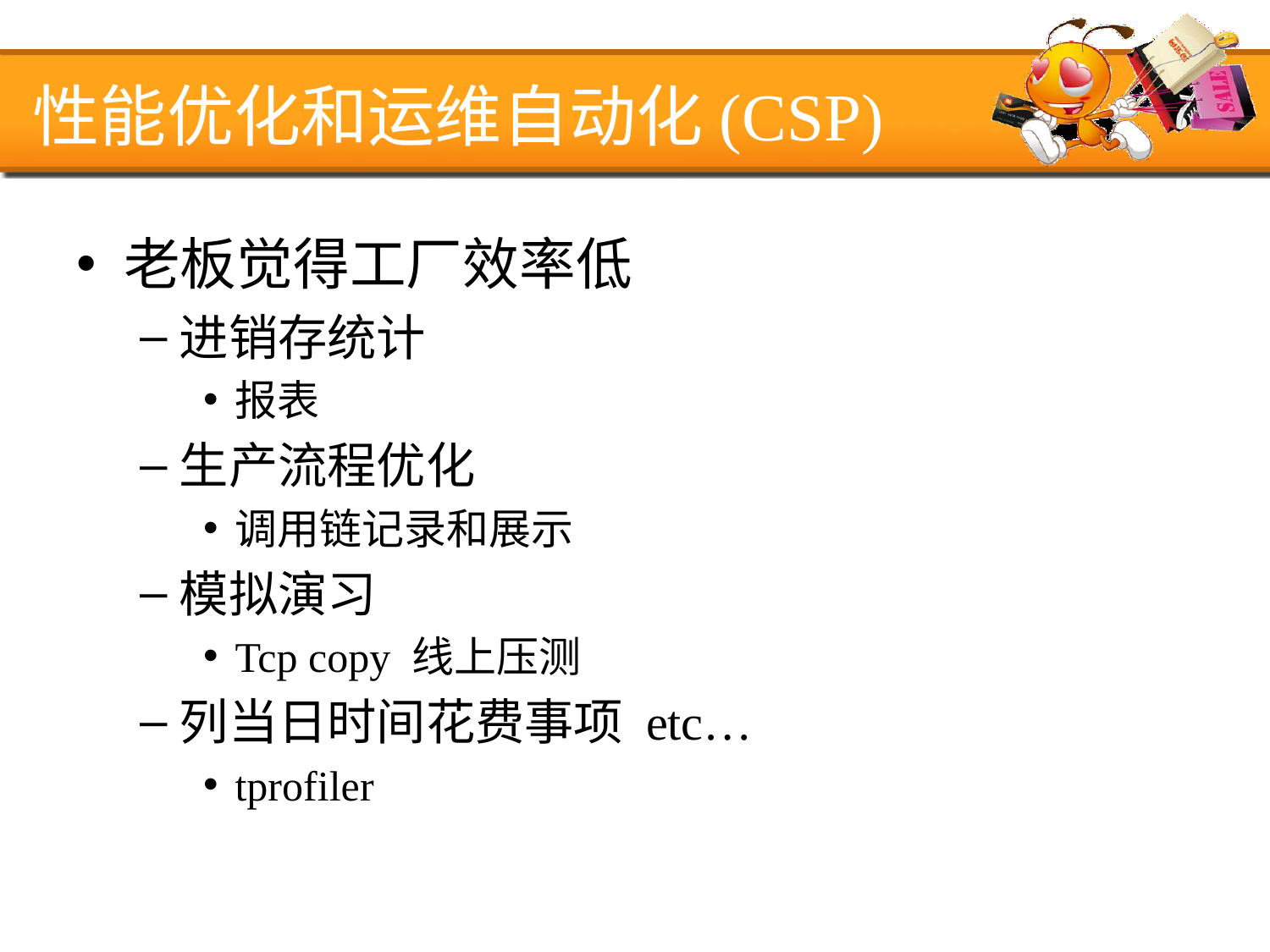

# 性能优化和运维自动化(CSP)
老板觉得工厂效率低
进销存统计
报表
生产流程优化
调用链记录和展示
模拟演习
Tcp copy 线上压测
列当日时间花费事项 etc…
tprofiler